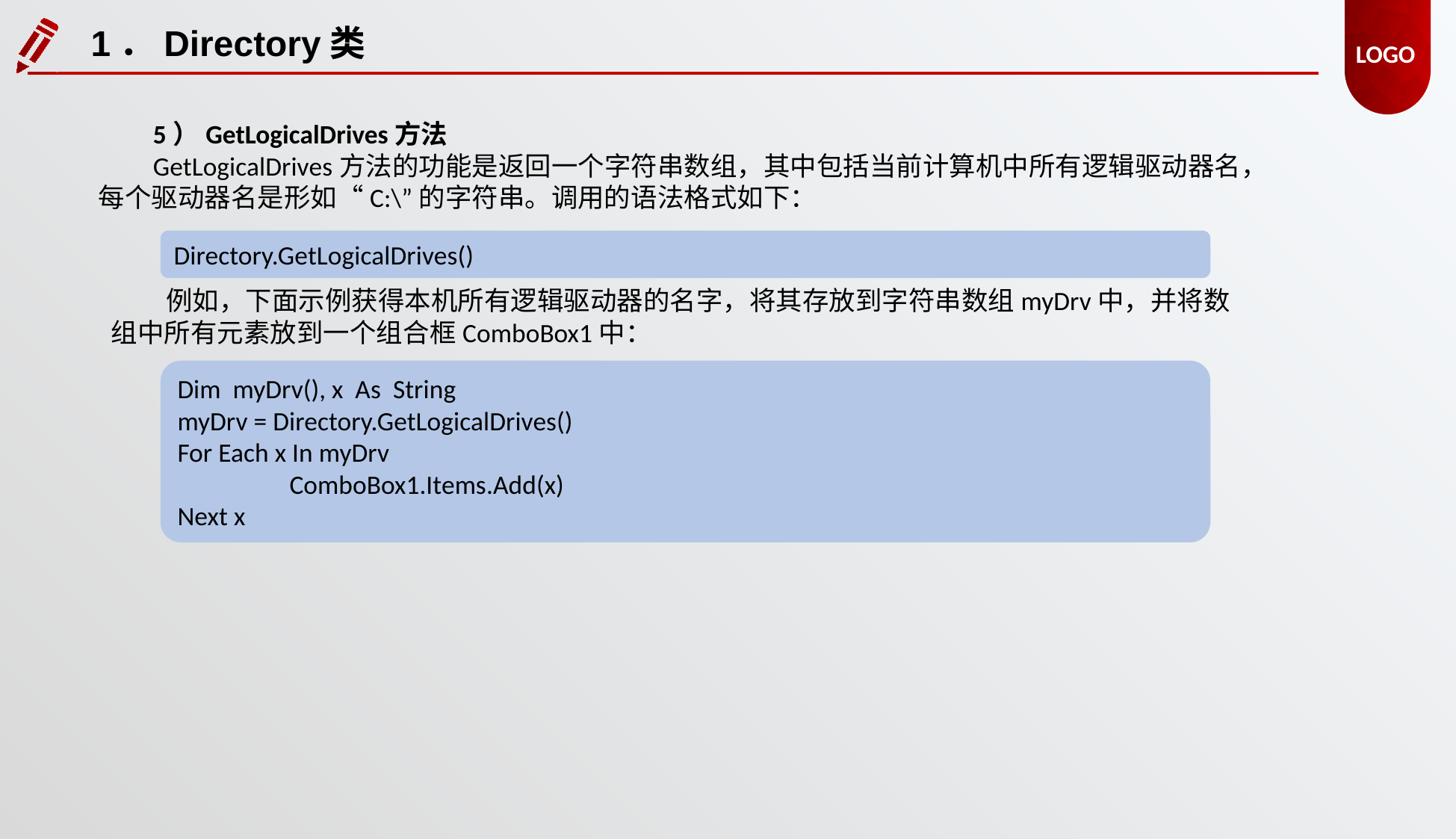

1．Directory类
5）GetLogicalDrives方法
GetLogicalDrives方法的功能是返回一个字符串数组，其中包括当前计算机中所有逻辑驱动器名，每个驱动器名是形如“C:\”的字符串。调用的语法格式如下：
Directory.GetLogicalDrives()
例如，下面示例获得本机所有逻辑驱动器的名字，将其存放到字符串数组myDrv中，并将数组中所有元素放到一个组合框ComboBox1中：
Dim  myDrv(), x  As  String
myDrv = Directory.GetLogicalDrives()
For Each x In myDrv
	ComboBox1.Items.Add(x)
Next x